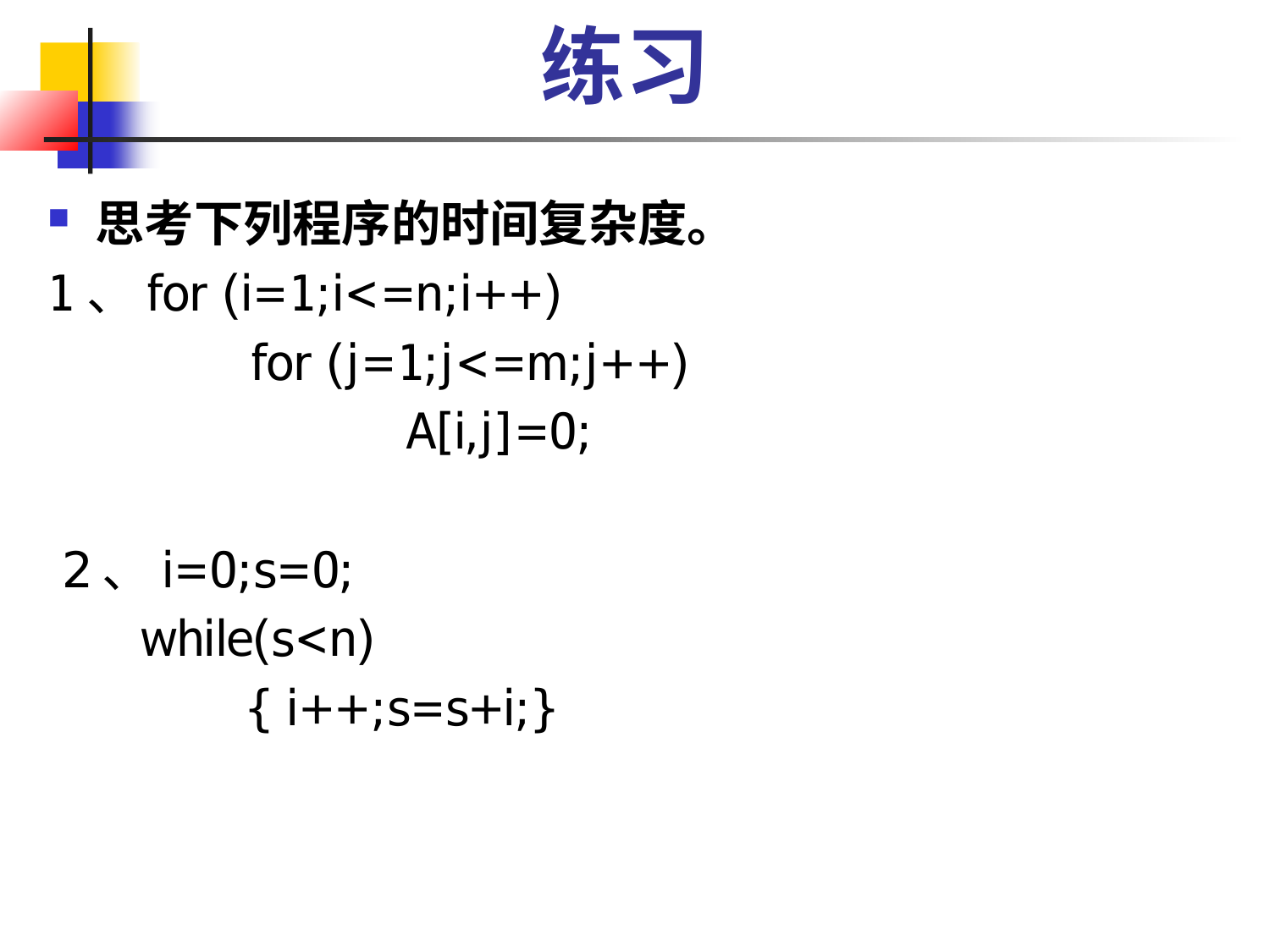

练习
思考下列程序的时间复杂度。
1、for (i=1;i<=n;i++)
        	     for (j=1;j<=m;j++)
	               A[i,j]=0;

 2、i=0;s=0;
      while(s<n)
             { i++;s=s+i;}